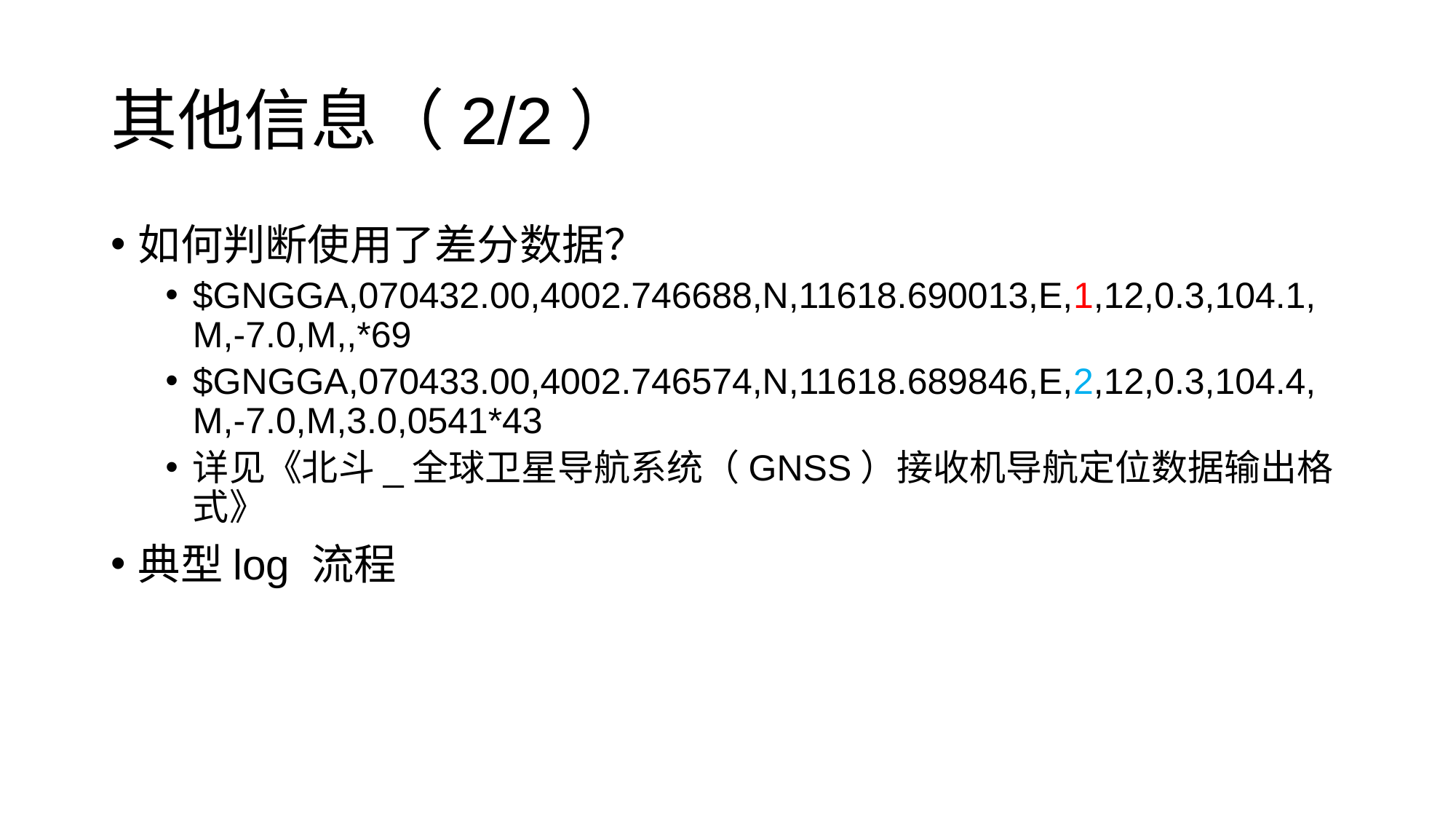

# 其他信息（2/2）
如何判断使用了差分数据？
$GNGGA,070432.00,4002.746688,N,11618.690013,E,1,12,0.3,104.1,M,-7.0,M,,*69
$GNGGA,070433.00,4002.746574,N,11618.689846,E,2,12,0.3,104.4,M,-7.0,M,3.0,0541*43
详见《北斗_全球卫星导航系统（GNSS）接收机导航定位数据输出格式》
典型log 流程